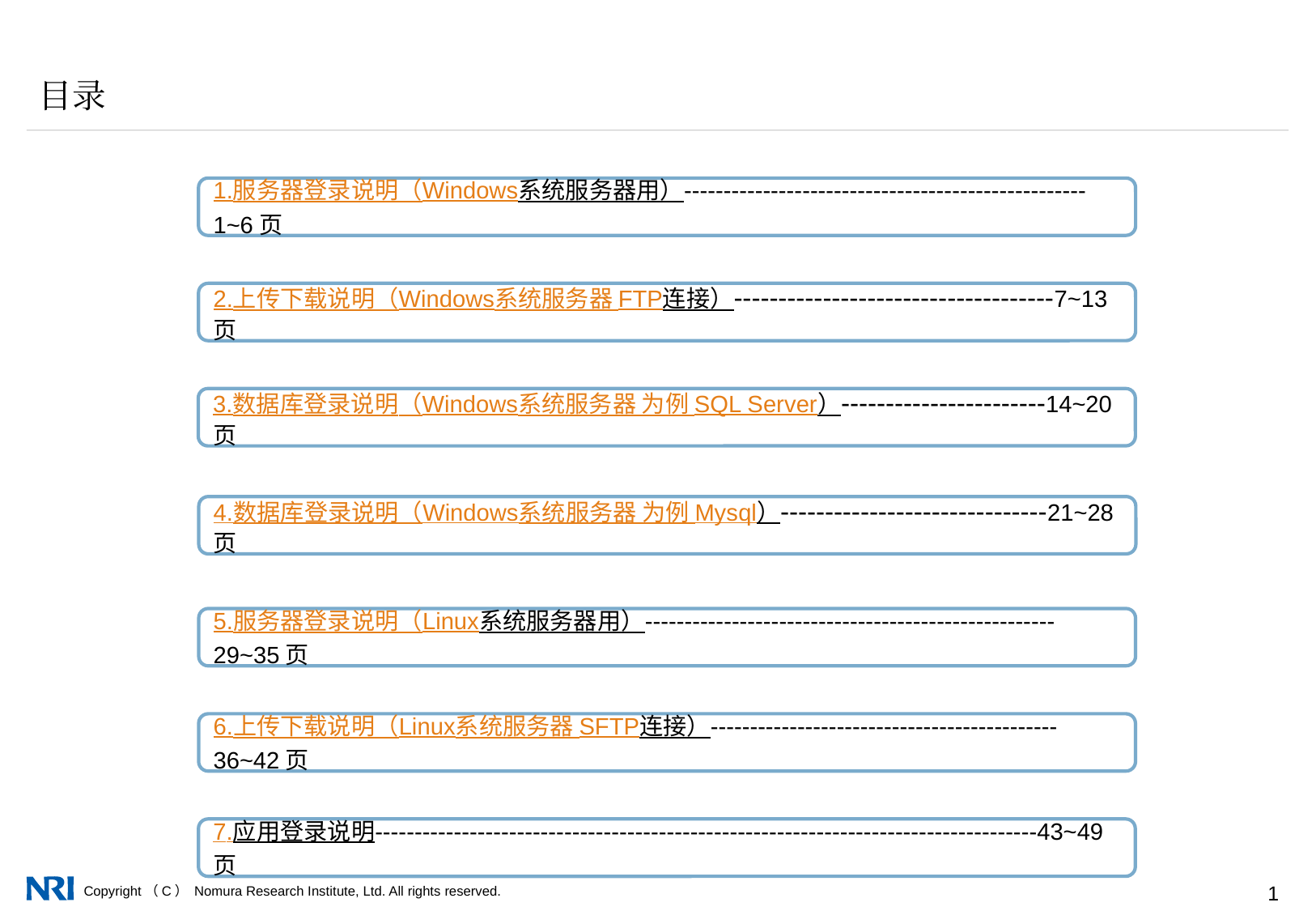

目录
1.服务器登录说明（Windows系统服务器用）---------------------------------------------------1~6页
2.上传下载说明（Windows系统服务器 FTP连接）------------------------------------7~13页
3.数据库登录说明（Windows系统服务器 为例 SQL Server）-----------------------14~20页
4.数据库登录说明（Windows系统服务器 为例 Mysql）------------------------------21~28页
5.服务器登录说明（Linux系统服务器用）----------------------------------------------------29~35页
6.上传下载说明（Linux系统服务器 SFTP连接）--------------------------------------------36~42页
7.应用登录说明------------------------------------------------------------------------------------43~49页